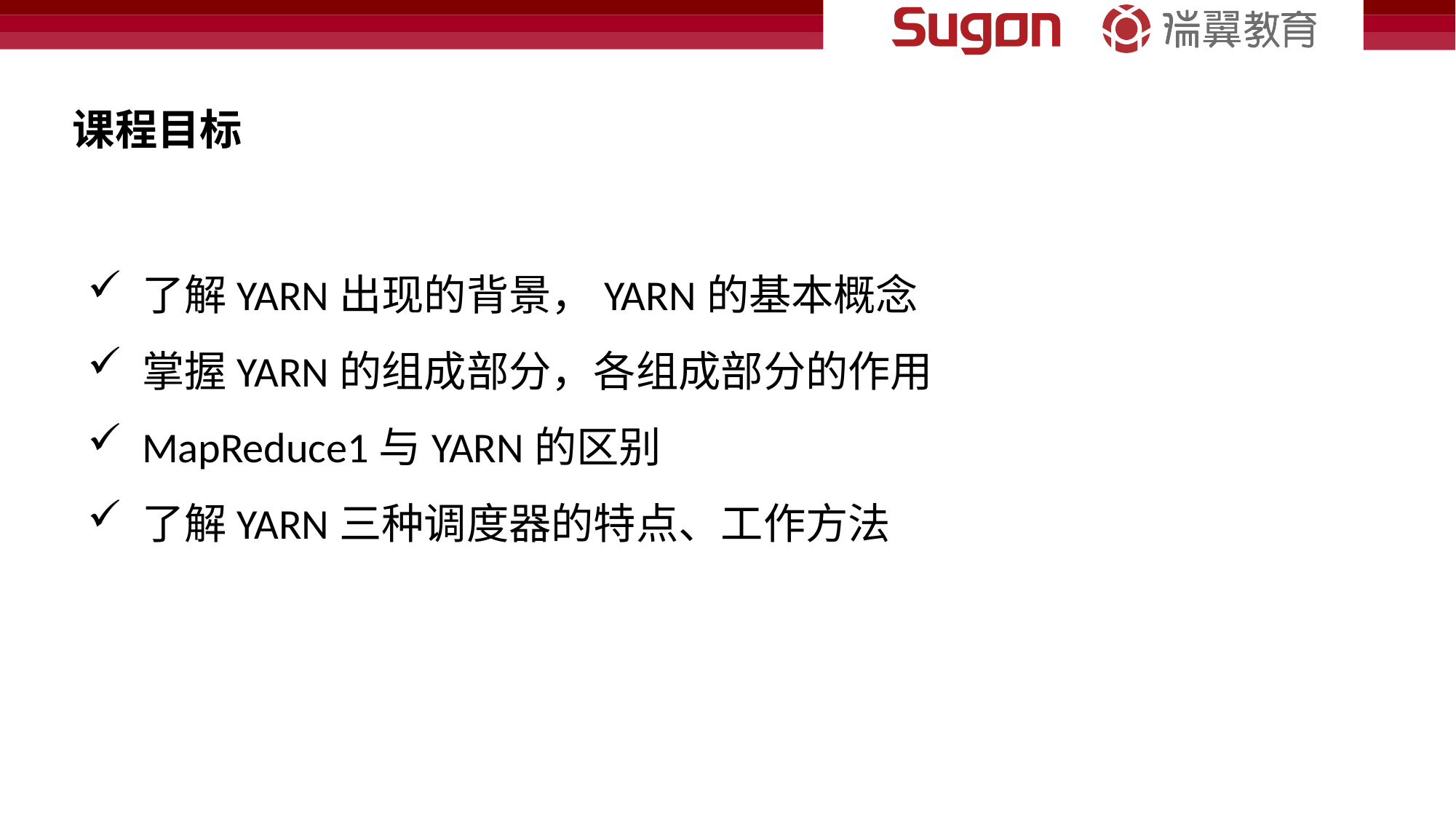

课程目标
了解YARN出现的背景，YARN的基本概念
掌握YARN的组成部分，各组成部分的作用
MapReduce1与YARN的区别
了解YARN三种调度器的特点、工作方法